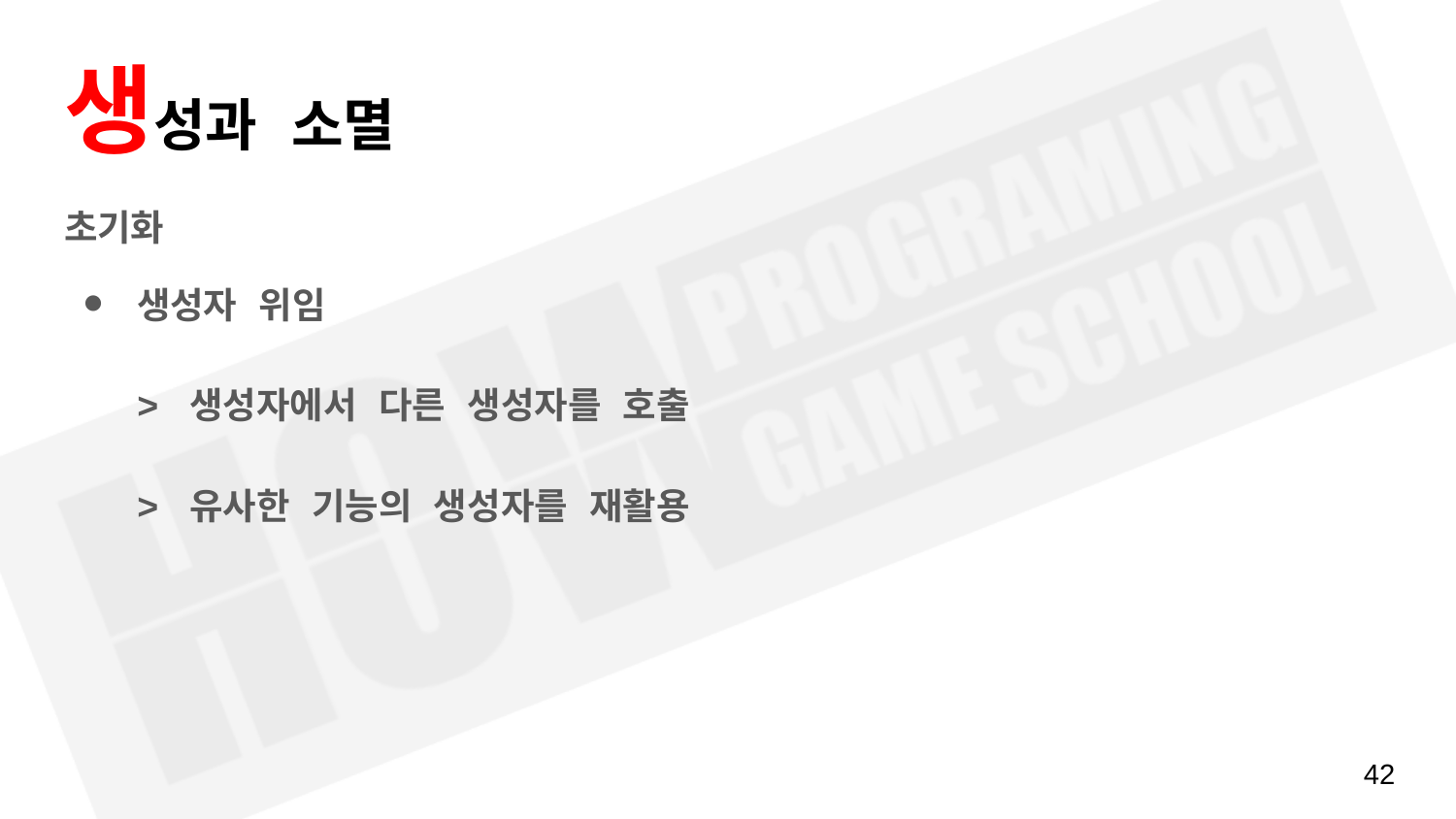

# 생성과 소멸
초기화
생성자 위임
> 생성자에서 다른 생성자를 호출
> 유사한 기능의 생성자를 재활용
42